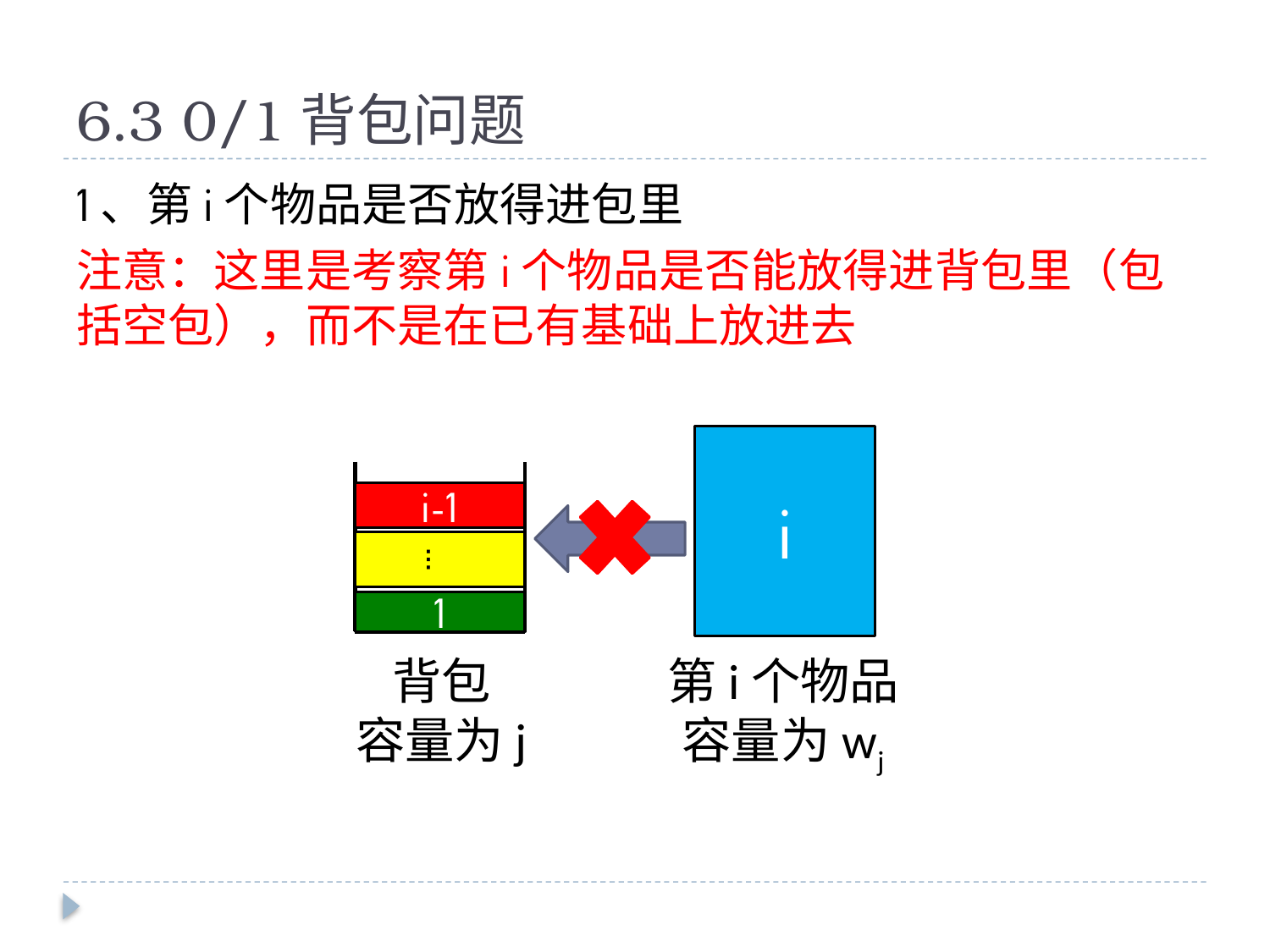

# 6.3 0/1背包问题
1、第i个物品是否放得进包里
注意：这里是考察第i个物品是否能放得进背包里（包括空包），而不是在已有基础上放进去
i
i-1

…
1
背包
容量为j
第i个物品
容量为wj